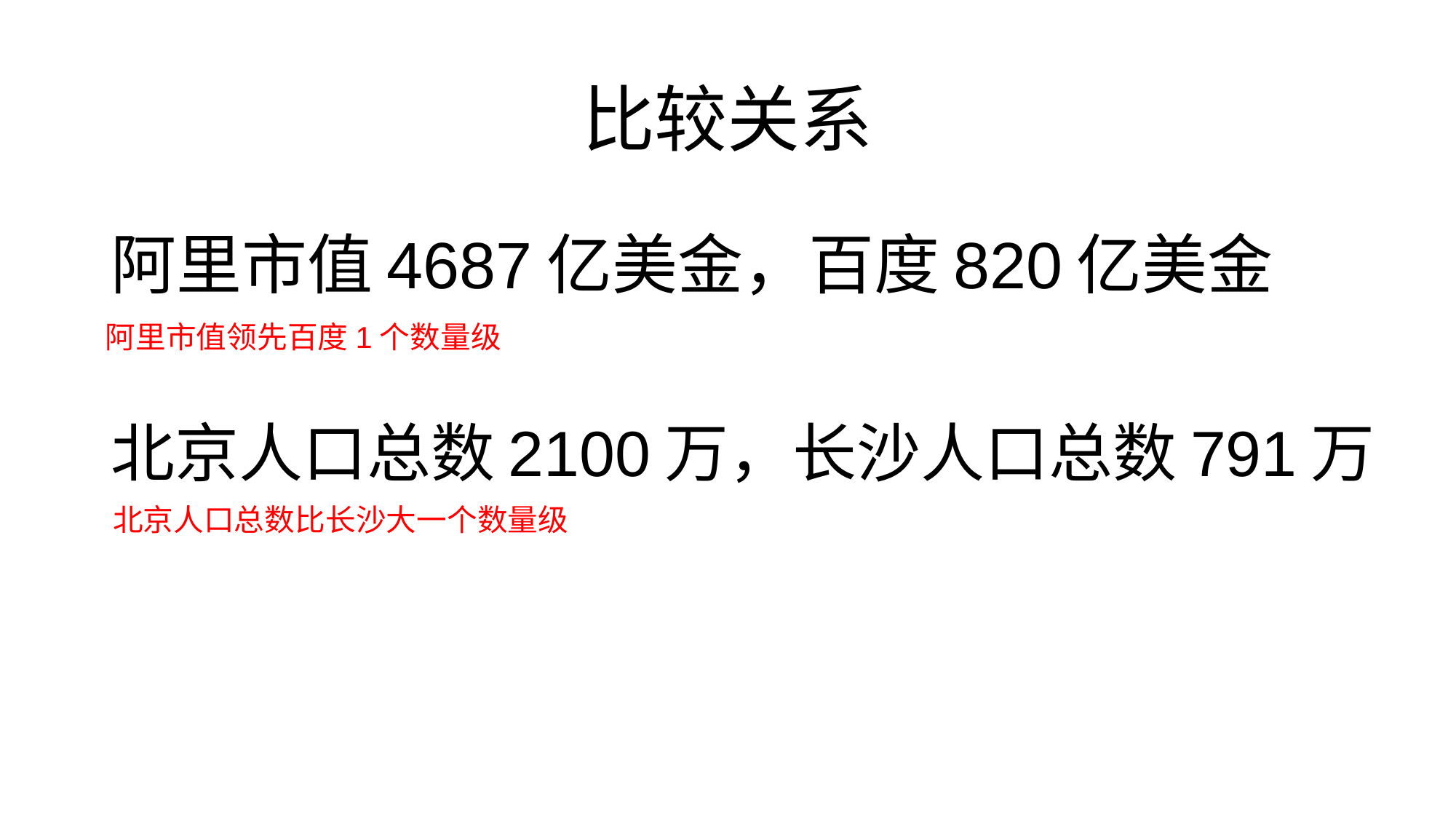

# 比较关系
阿里市值4687亿美金，百度820亿美金
阿里市值领先百度1个数量级
北京人口总数2100万，长沙人口总数791万
北京人口总数比长沙大一个数量级